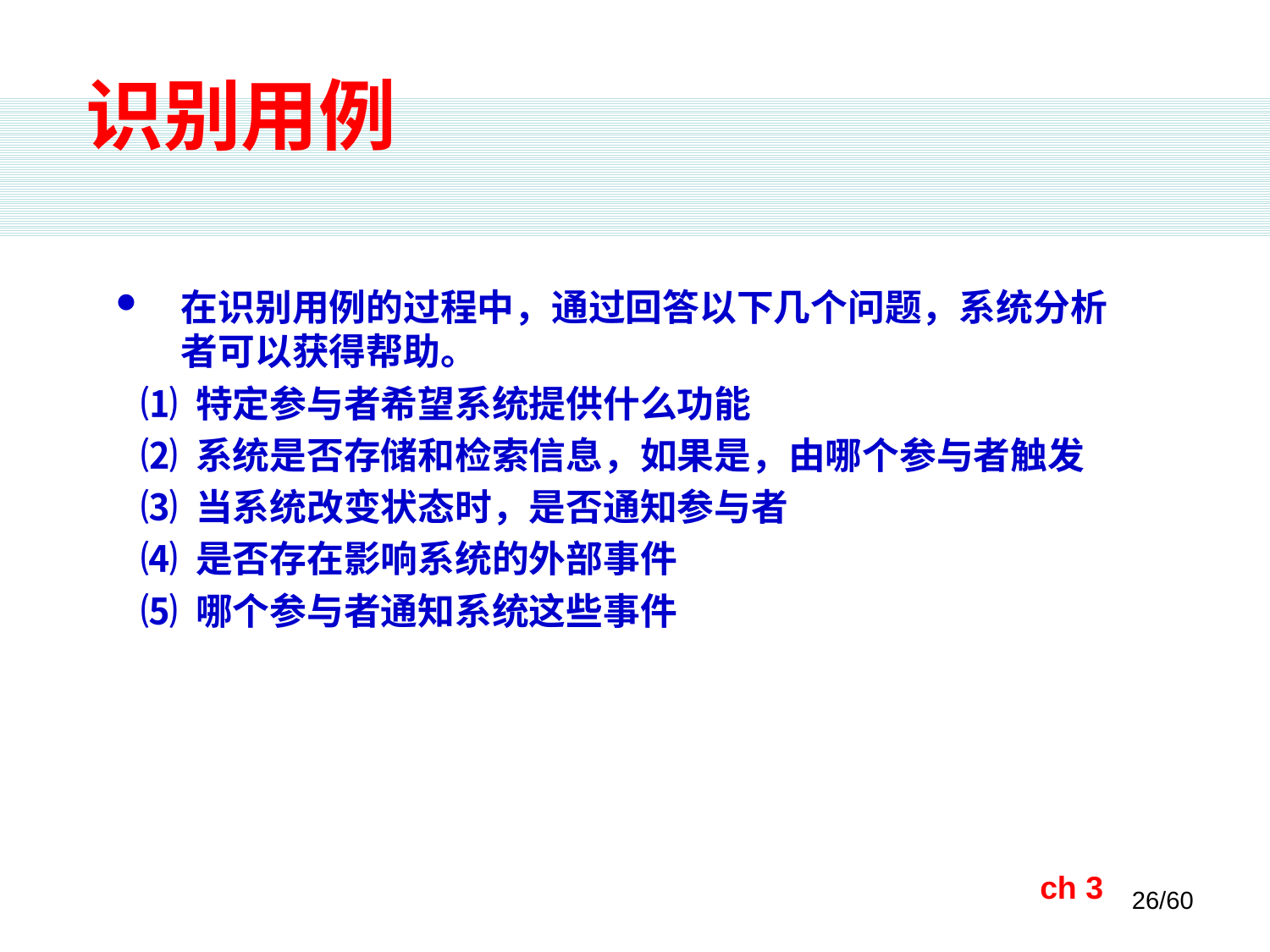

识别用例
在识别用例的过程中，通过回答以下几个问题，系统分析者可以获得帮助。
   ⑴ 特定参与者希望系统提供什么功能
   ⑵ 系统是否存储和检索信息，如果是，由哪个参与者触发
   ⑶ 当系统改变状态时，是否通知参与者
   ⑷ 是否存在影响系统的外部事件
   ⑸ 哪个参与者通知系统这些事件
ch 3
26/60